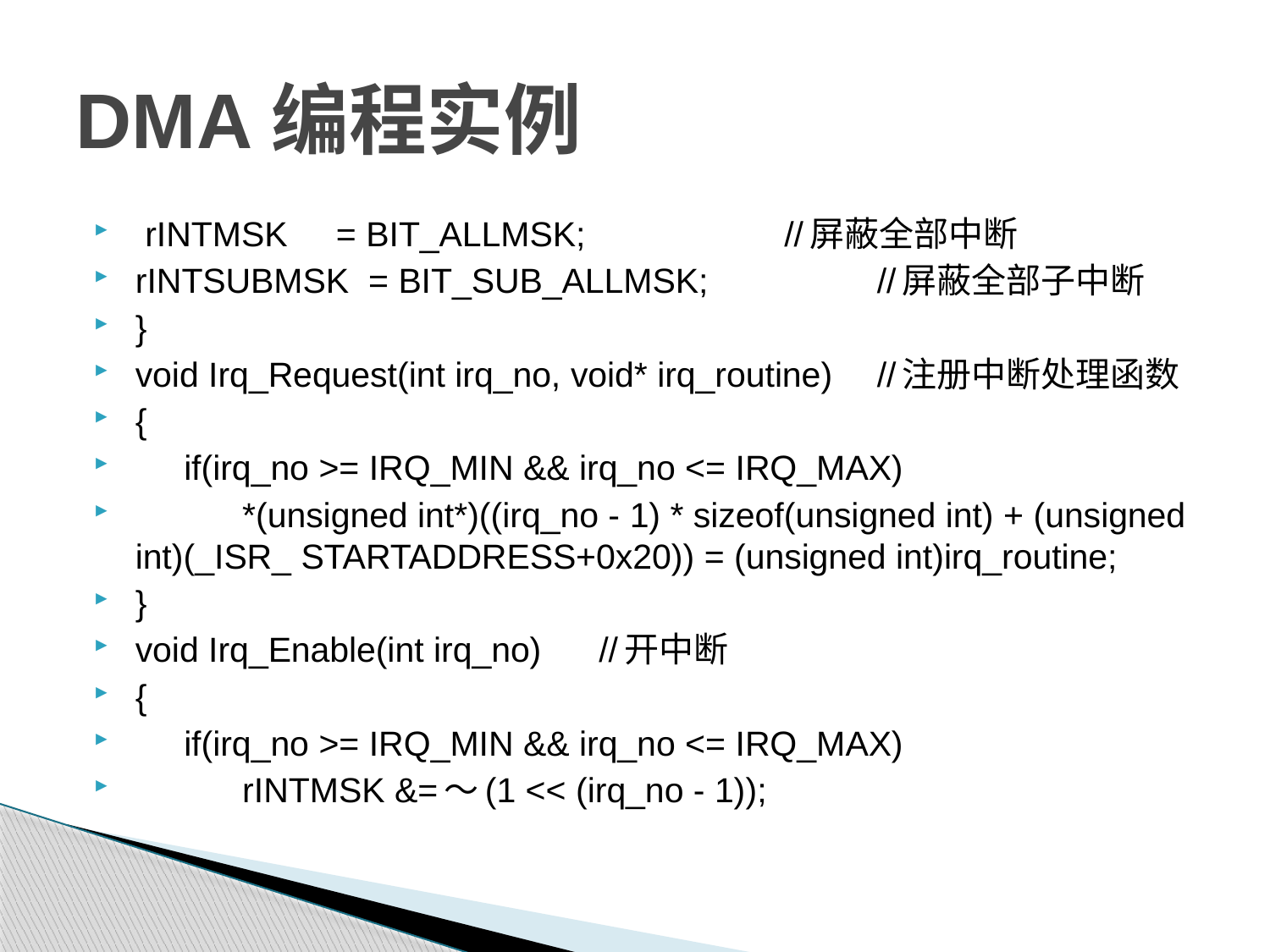

# DMA编程实例
 rINTMSK     = BIT_ALLMSK;           			//屏蔽全部中断
rINTSUBMSK  = BIT_SUB_ALLMSK;         			//屏蔽全部子中断
}
void Irq_Request(int irq_no, void* irq_routine)	//注册中断处理函数
{
     if(irq_no >= IRQ_MIN && irq_no <= IRQ_MAX)
           *(unsigned int*)((irq_no - 1) * sizeof(unsigned int) + (unsigned int)(_ISR_ STARTADDRESS+0x20)) = (unsigned int)irq_routine;
}
void Irq_Enable(int irq_no)  			//开中断
{
     if(irq_no >= IRQ_MIN && irq_no <= IRQ_MAX)
           rINTMSK &=～(1 << (irq_no - 1));